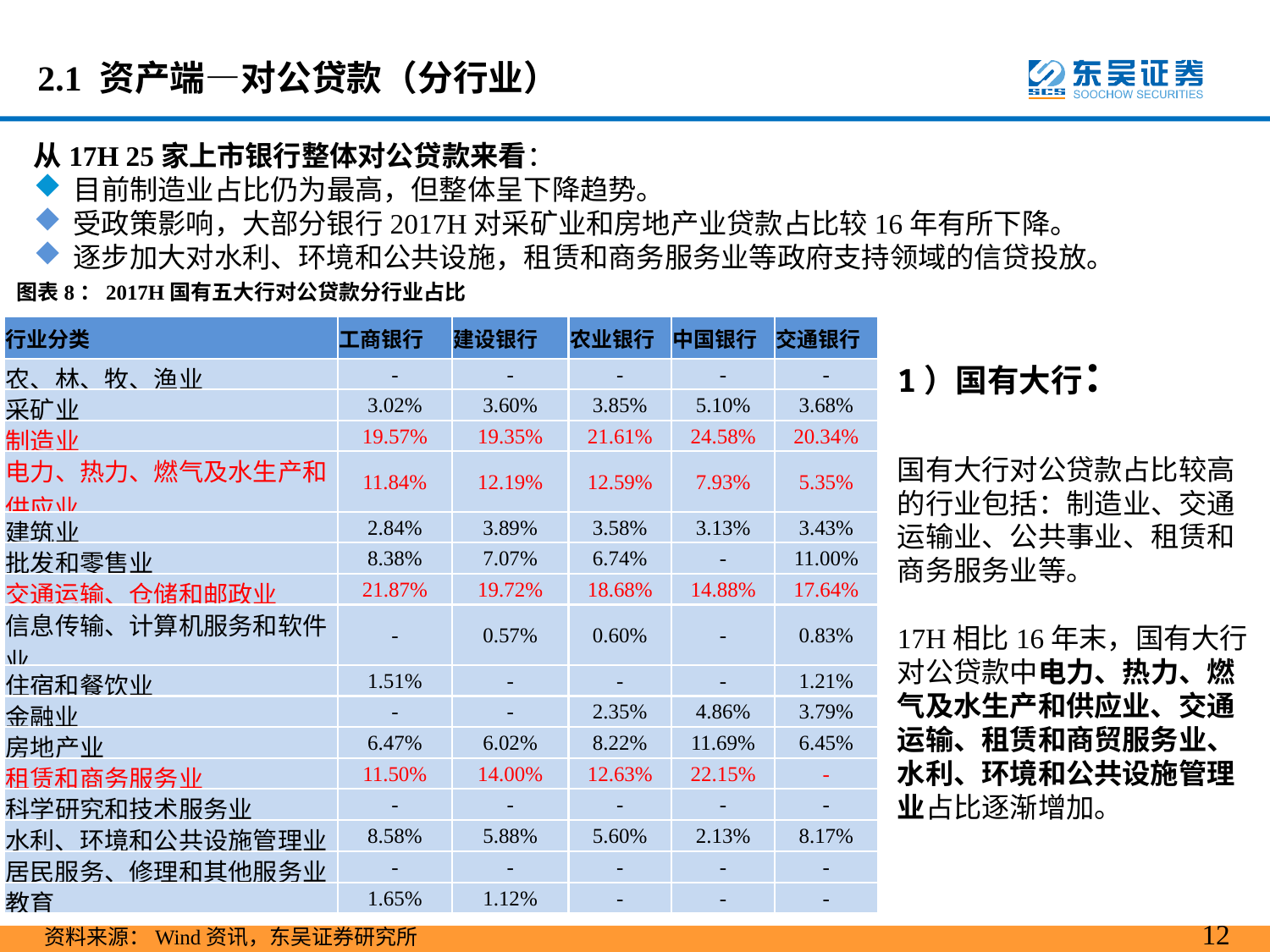

2.1 资产端—对公贷款（分行业）
从17H 25家上市银行整体对公贷款来看：
目前制造业占比仍为最高，但整体呈下降趋势。
受政策影响，大部分银行2017H对采矿业和房地产业贷款占比较16年有所下降。
逐步加大对水利、环境和公共设施，租赁和商务服务业等政府支持领域的信贷投放。
图表8：2017H国有五大行对公贷款分行业占比
| 行业分类 | 工商银行 | 建设银行 | 农业银行 | 中国银行 | 交通银行 |
| --- | --- | --- | --- | --- | --- |
| 农、林、牧、渔业 | - | - | - | - | - |
| 采矿业 | 3.02% | 3.60% | 3.85% | 5.10% | 3.68% |
| 制造业 | 19.57% | 19.35% | 21.61% | 24.58% | 20.34% |
| 电力、热力、燃气及水生产和供应业 | 11.84% | 12.19% | 12.59% | 7.93% | 5.35% |
| 建筑业 | 2.84% | 3.89% | 3.58% | 3.13% | 3.43% |
| 批发和零售业 | 8.38% | 7.07% | 6.74% | - | 11.00% |
| 交通运输、仓储和邮政业 | 21.87% | 19.72% | 18.68% | 14.88% | 17.64% |
| 信息传输、计算机服务和软件业 | - | 0.57% | 0.60% | - | 0.83% |
| 住宿和餐饮业 | 1.51% | - | - | - | 1.21% |
| 金融业 | - | - | 2.35% | 4.86% | 3.79% |
| 房地产业 | 6.47% | 6.02% | 8.22% | 11.69% | 6.45% |
| 租赁和商务服务业 | 11.50% | 14.00% | 12.63% | 22.15% | - |
| 科学研究和技术服务业 | - | - | - | - | - |
| 水利、环境和公共设施管理业 | 8.58% | 5.88% | 5.60% | 2.13% | 8.17% |
| 居民服务、修理和其他服务业 | - | - | - | - | - |
| 教育 | 1.65% | 1.12% | - | - | - |
1）国有大行：

国有大行对公贷款占比较高的行业包括：制造业、交通运输业、公共事业、租赁和商务服务业等。

17H相比16年末，国有大行对公贷款中电力、热力、燃气及水生产和供应业、交通运输、租赁和商贸服务业、水利、环境和公共设施管理业占比逐渐增加。
12
资料来源：Wind资讯，东吴证券研究所